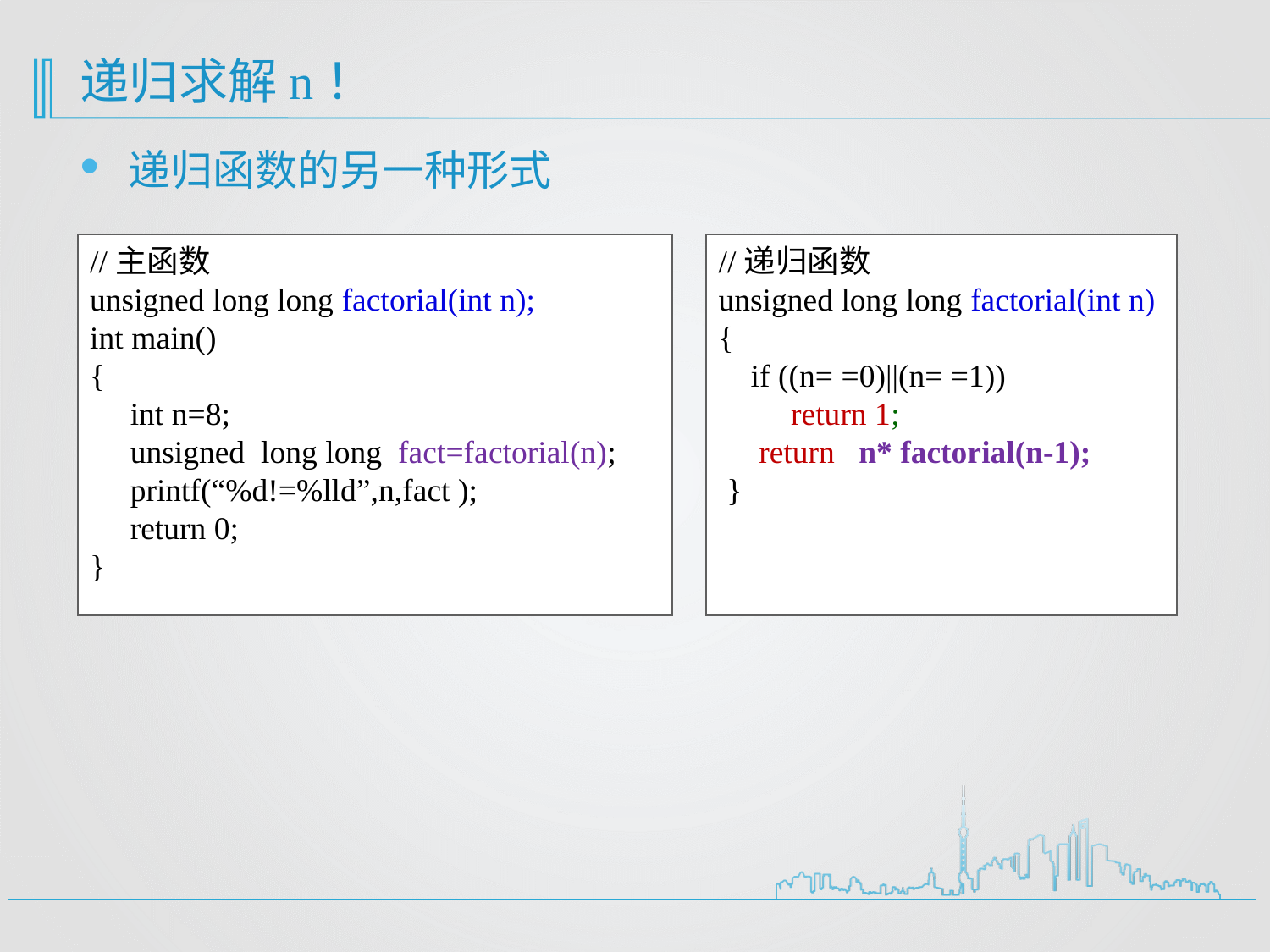

# 递归求解n！
递归函数的另一种形式

//递归函数
unsigned long long factorial(int n)
{
    if ((n= =0)||(n= =1))
         return 1;
     return   n* factorial(n-1);
 }

//主函数
unsigned long long factorial(int n);
int main()
{
     int n=8;
     unsigned  long long  fact=factorial(n);
     printf(“%d!=%lld”,n,fact );
     return 0;
}